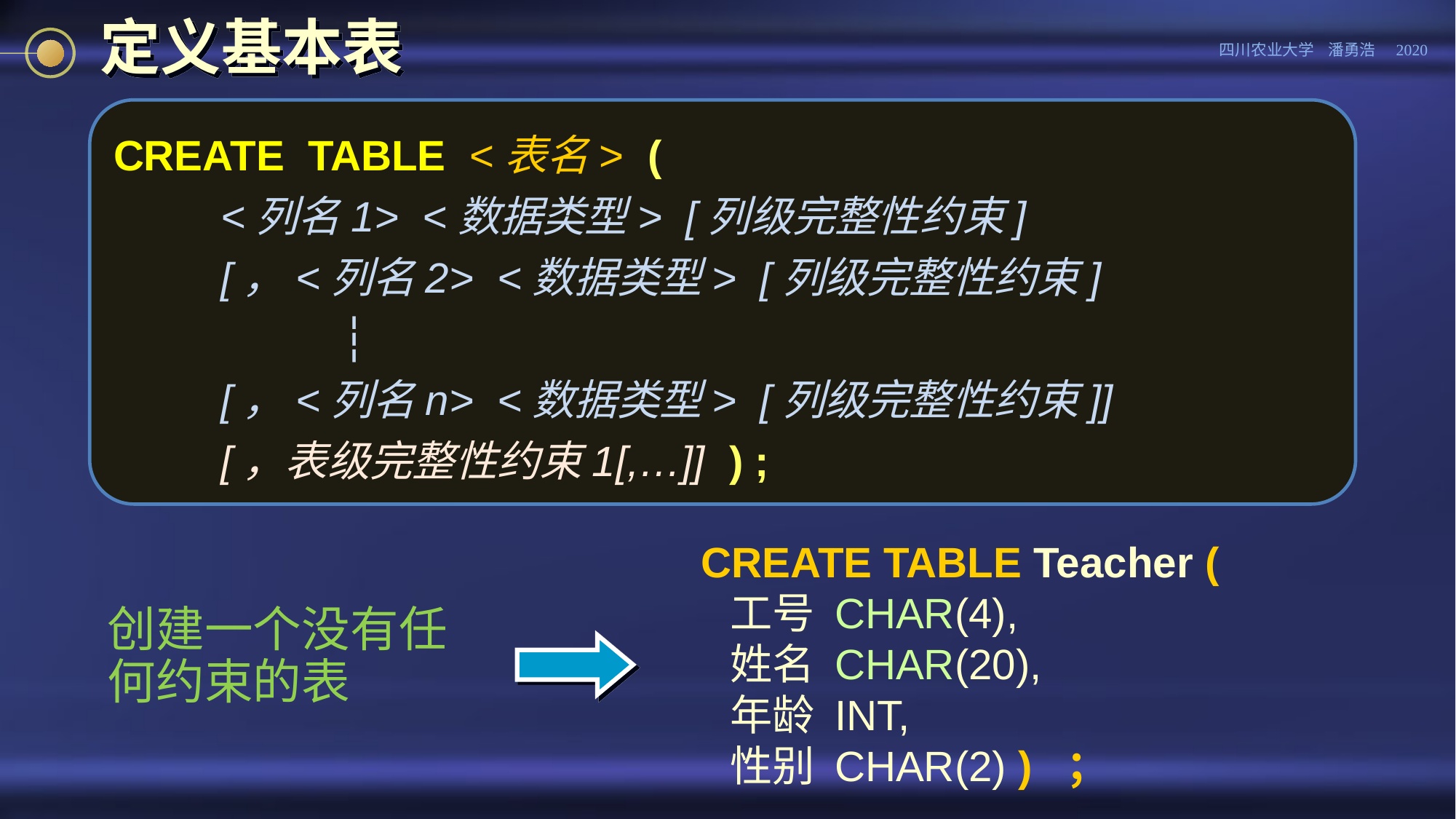

# 定义基本表
CREATE  TABLE  <表名>  (
	<列名1>  <数据类型>  [列级完整性约束]
	[，<列名2>  <数据类型>  [列级完整性约束]
		 ┆
	[，<列名n>  <数据类型>  [列级完整性约束]]
	[，表级完整性约束1[,…]]  ) ;
CREATE TABLE Teacher (
  工号 CHAR(4),
  姓名 CHAR(20),
  年龄 INT,
  性别 CHAR(2) )  ；
创建一个没有任何约束的表